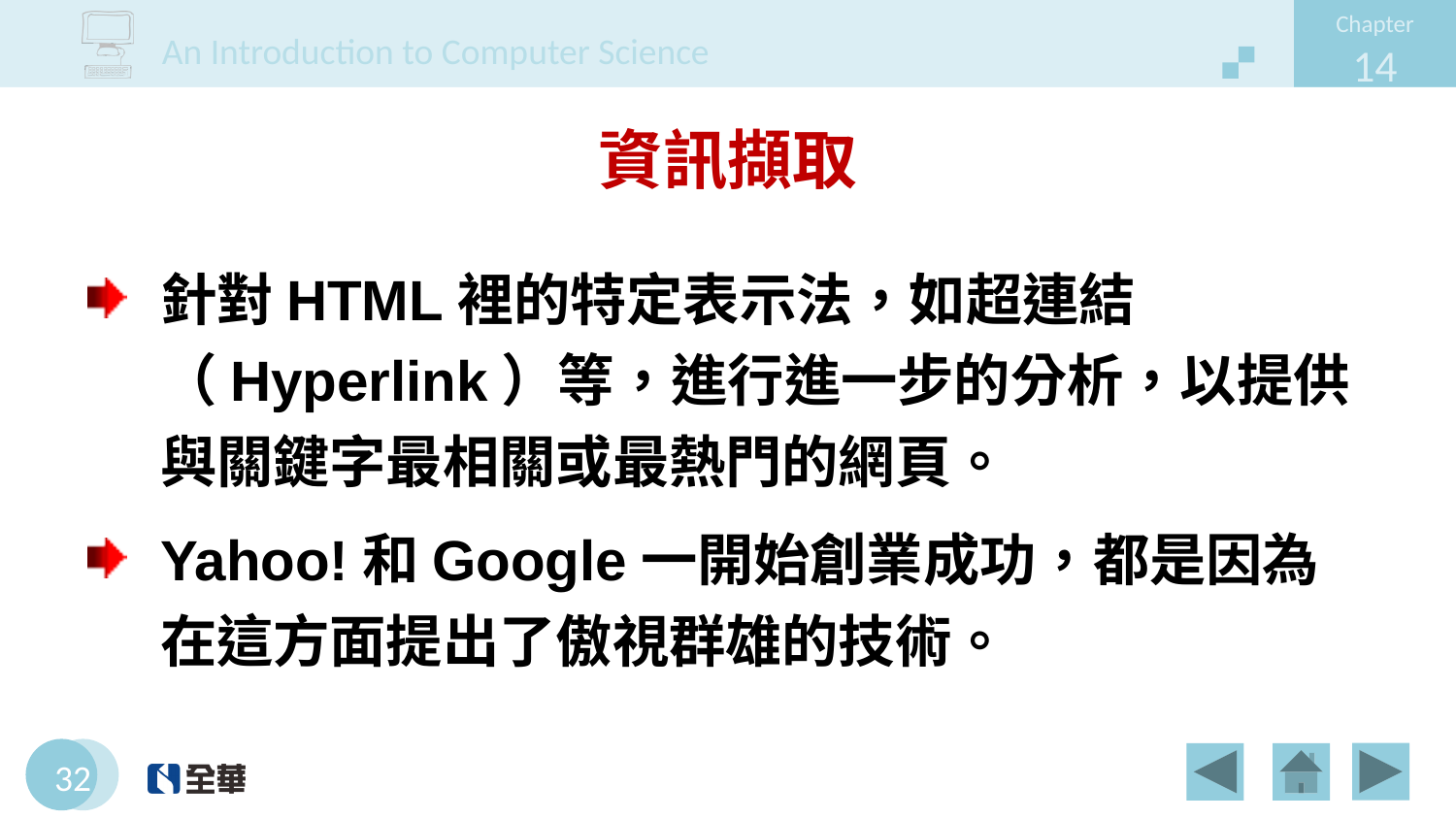

# 資訊擷取
針對HTML裡的特定表示法，如超連結（Hyperlink）等，進行進一步的分析，以提供與關鍵字最相關或最熱門的網頁。
Yahoo!和Google一開始創業成功，都是因為在這方面提出了傲視群雄的技術。